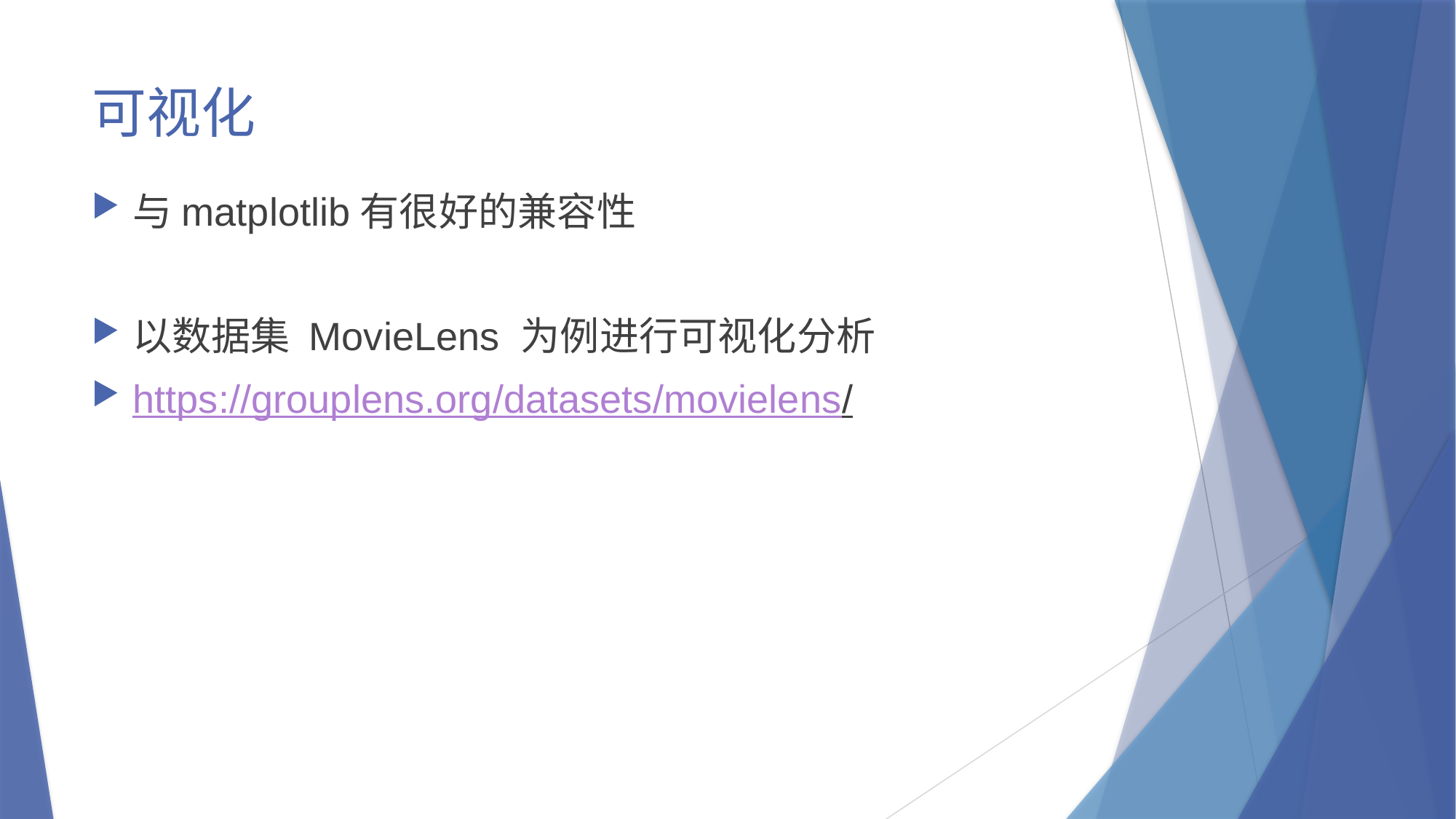

# 可视化
与matplotlib有很好的兼容性

以数据集 MovieLens 为例进行可视化分析
https://grouplens.org/datasets/movielens/